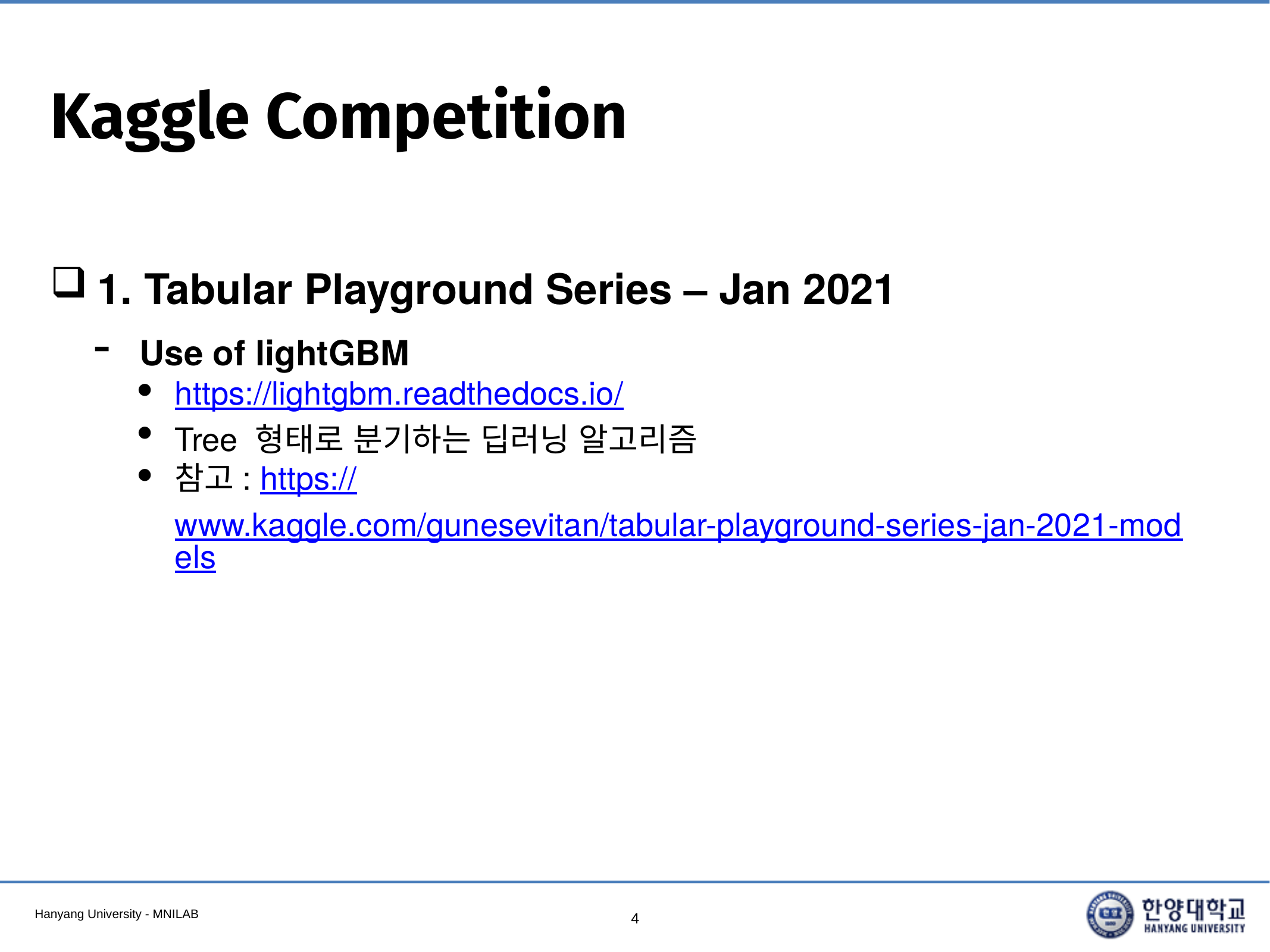

# Kaggle Competition
1. Tabular Playground Series – Jan 2021
Use of lightGBM
https://lightgbm.readthedocs.io/
Tree 형태로 분기하는 딥러닝 알고리즘
참고: https://www.kaggle.com/gunesevitan/tabular-playground-series-jan-2021-models
4